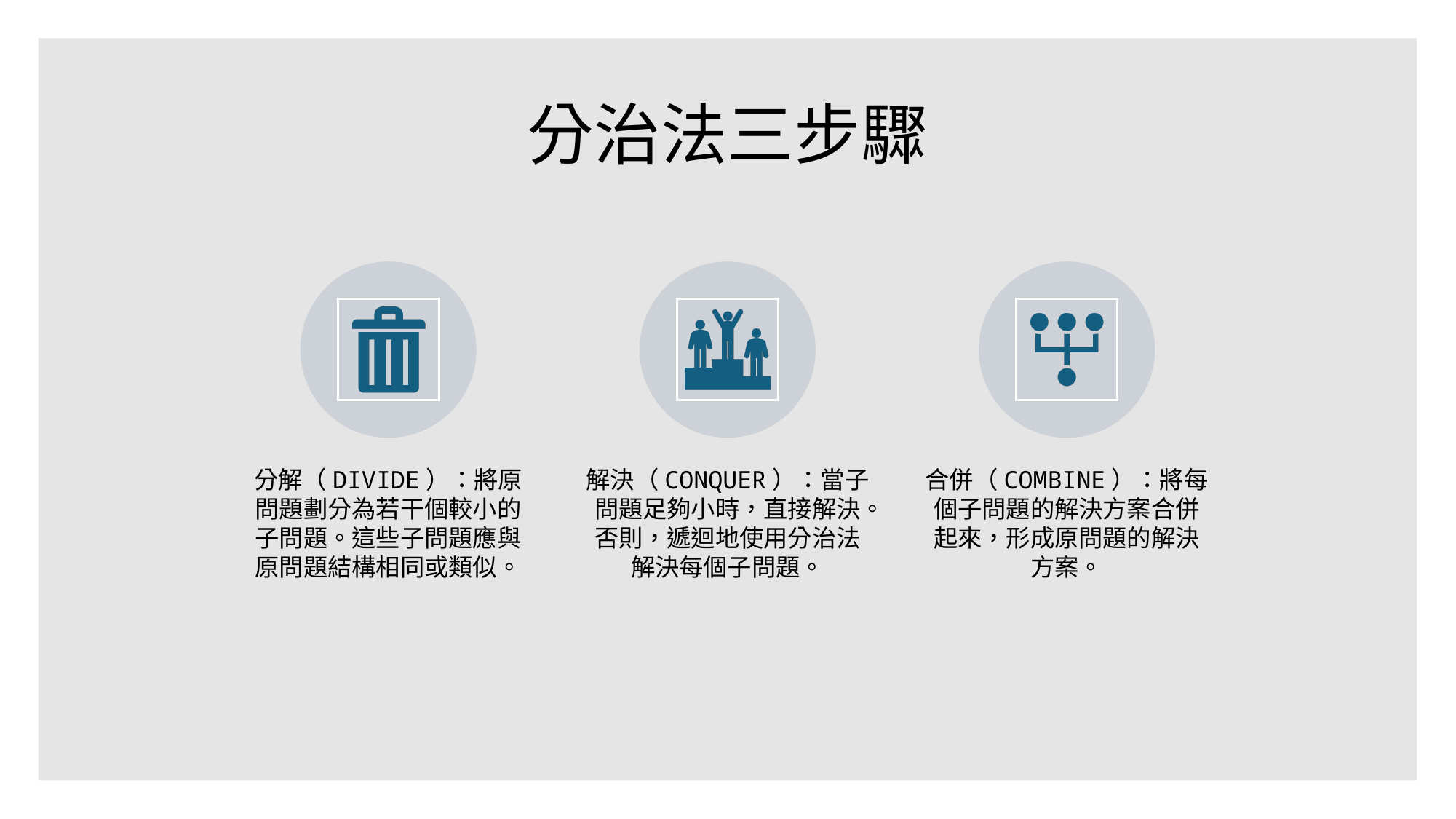

# 分治法三步驟
分解（Divide）：將原問題劃分為若干個較小的子問題。這些子問題應與原問題結構相同或類似。
解決（Conquer）：當子問題足夠小時，直接解決。否則，遞迴地使用分治法解決每個子問題。
合併（Combine）：將每個子問題的解決方案合併起來，形成原問題的解決方案。